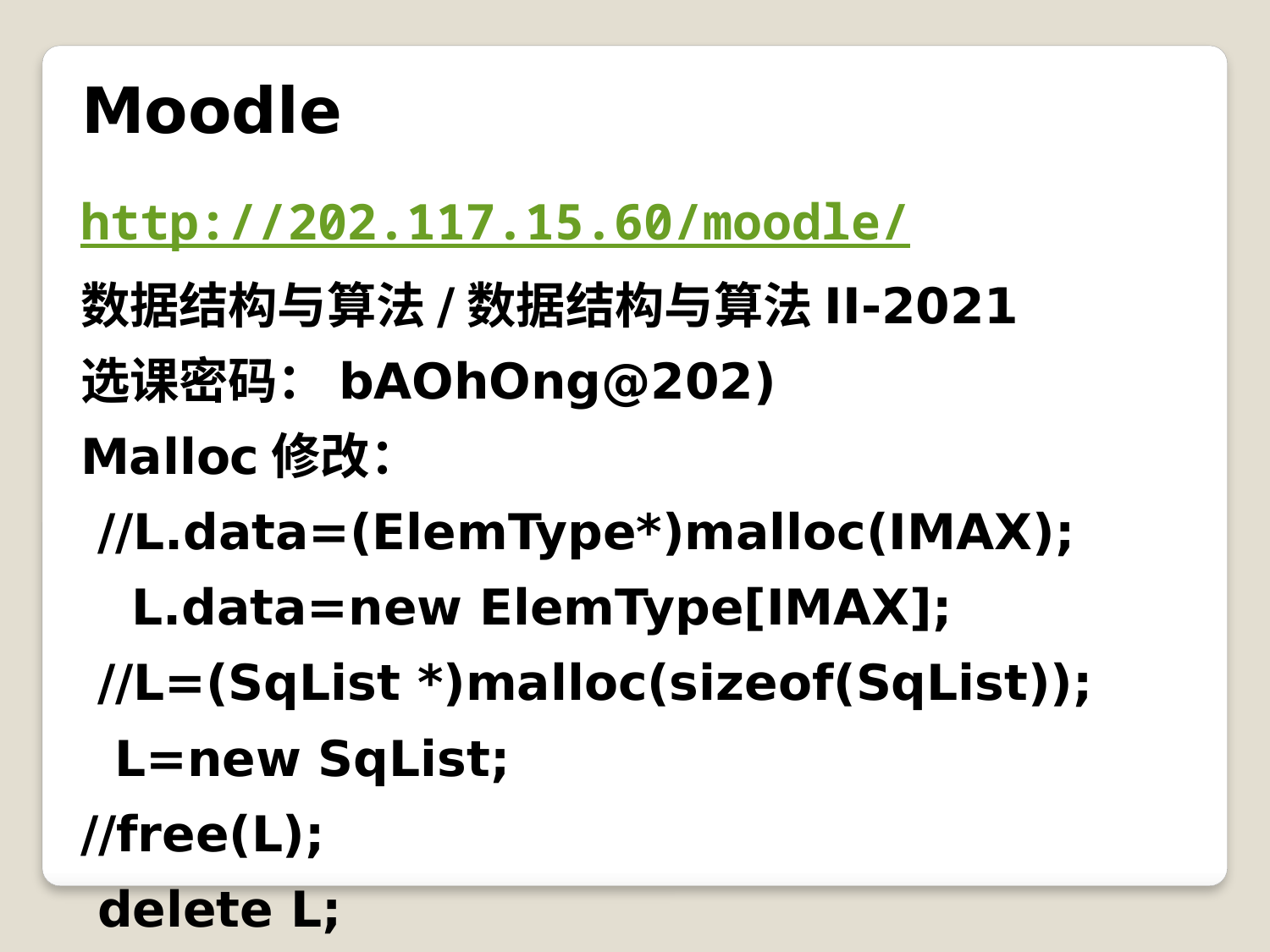

# Moodle
http://202.117.15.60/moodle/
数据结构与算法/数据结构与算法II-2021
选课密码：bAOhOng@202)
Malloc修改：
 //L.data=(ElemType*)malloc(IMAX);
   L.data=new ElemType[IMAX];
 //L=(SqList *)malloc(sizeof(SqList));
  L=new SqList;
//free(L);
 delete L;